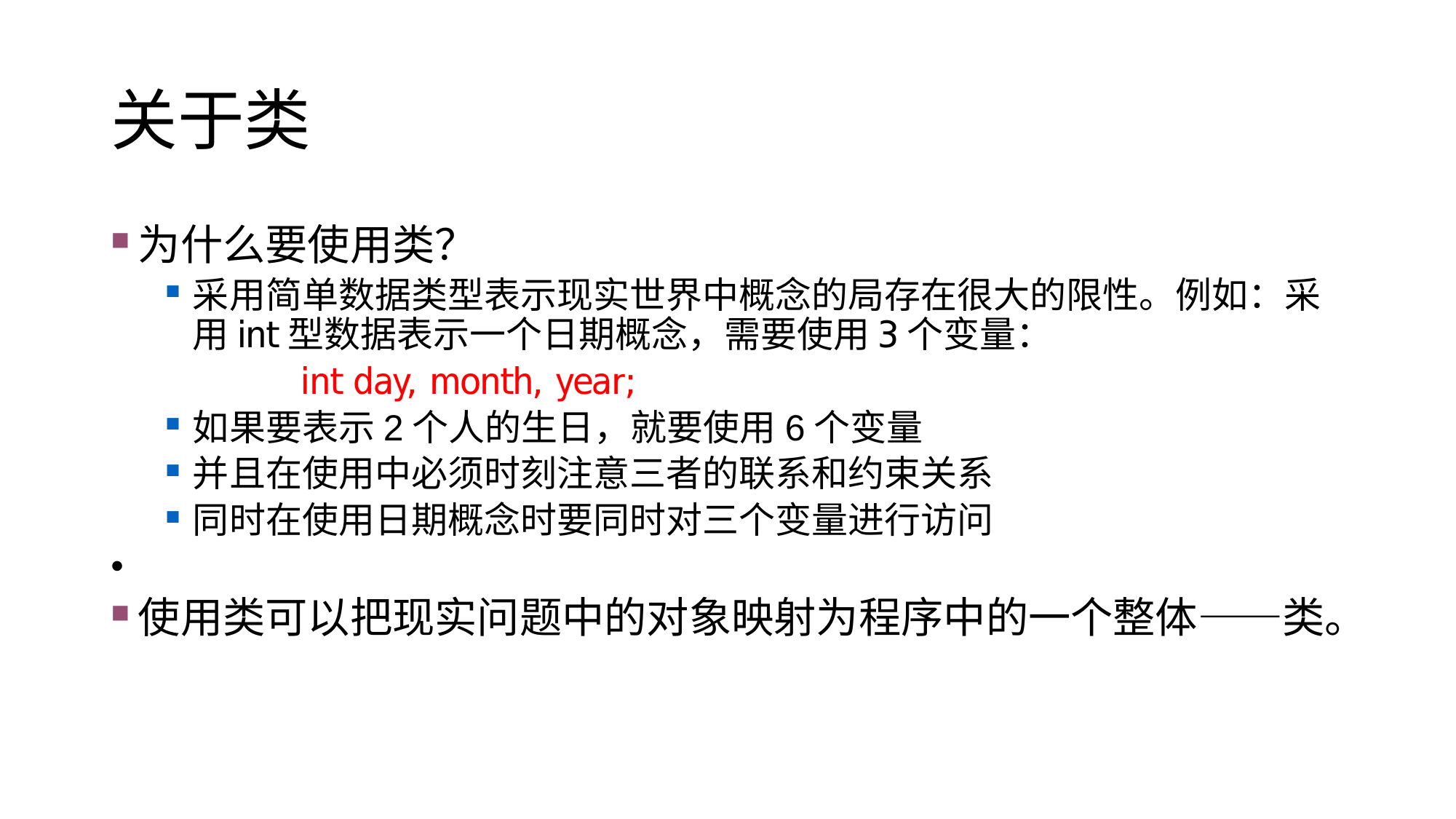

# 关于类
为什么要使用类？
采用简单数据类型表示现实世界中概念的局存在很大的限性。例如：采用int型数据表示一个日期概念，需要使用3个变量：
	int day, month, year;
如果要表示2个人的生日，就要使用6个变量
并且在使用中必须时刻注意三者的联系和约束关系
同时在使用日期概念时要同时对三个变量进行访问

使用类可以把现实问题中的对象映射为程序中的一个整体——类。